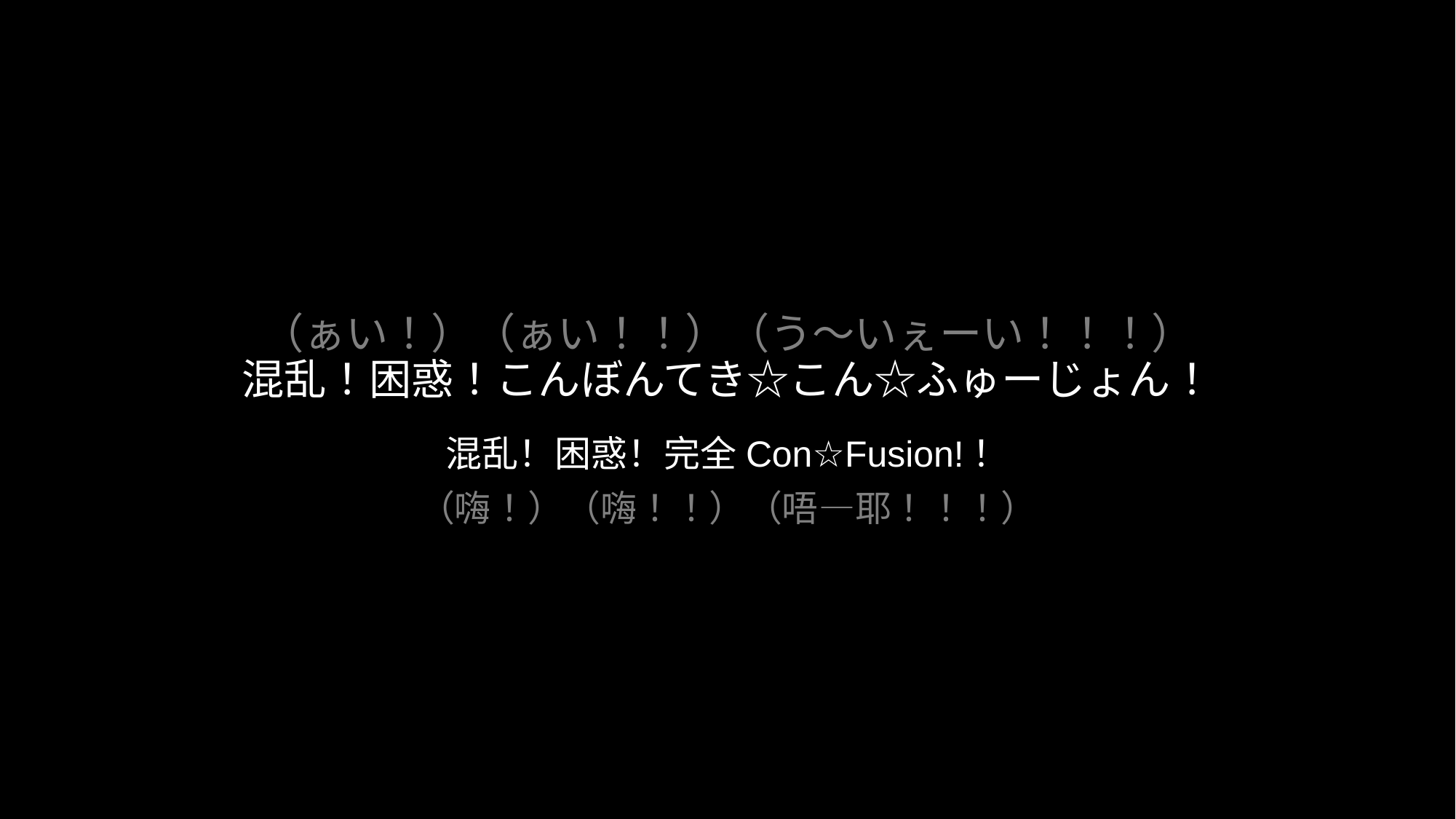

# （ぁい！）（ぁい！！）（う〜いぇーい！！！） 混乱！困惑！こんぼんてき☆こん☆ふゅーじょん！
混乱！困惑！完全Con☆Fusion!！
（嗨！）（嗨！！）（唔—耶！！！）